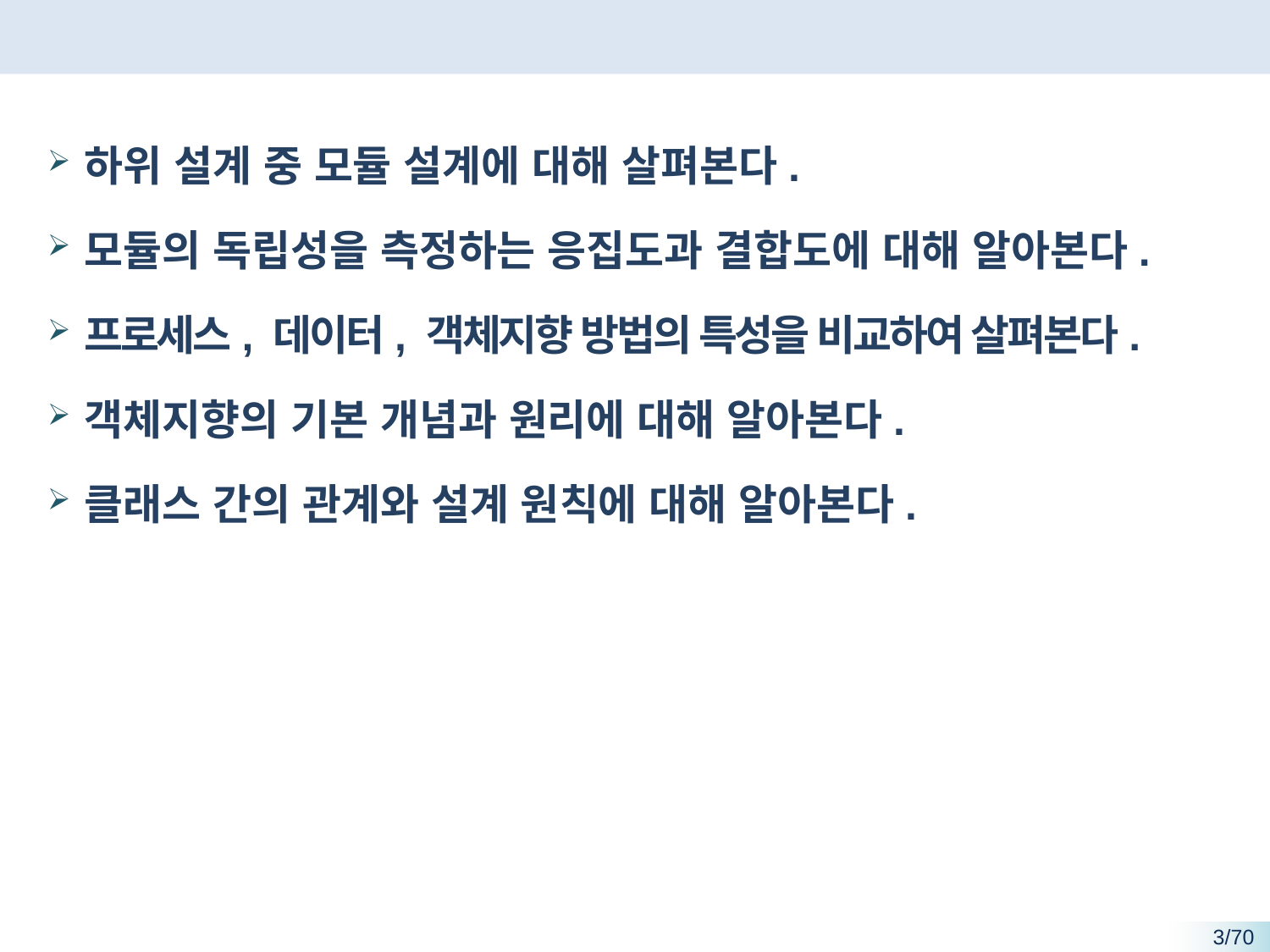

#
하위 설계 중 모듈 설계에 대해 살펴본다.
모듈의 독립성을 측정하는 응집도과 결합도에 대해 알아본다.
프로세스, 데이터, 객체지향 방법의 특성을 비교하여 살펴본다.
객체지향의 기본 개념과 원리에 대해 알아본다.
클래스 간의 관계와 설계 원칙에 대해 알아본다.